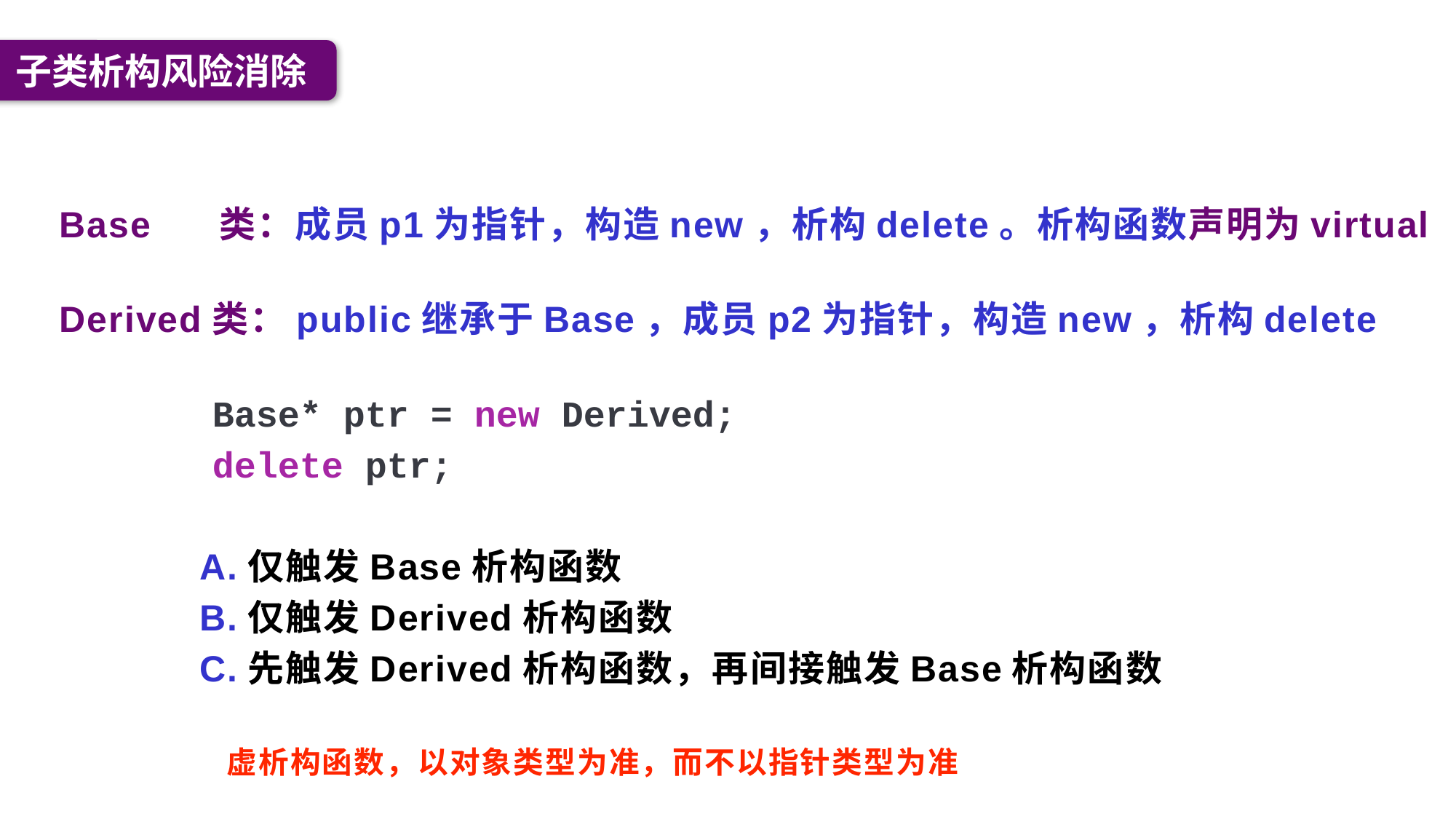

子类析构风险消除
Base     类：成员p1为指针，构造new，析构delete。析构函数声明为virtual
Derived类：public继承于Base，成员p2为指针，构造new，析构delete
       Base* ptr = new Derived;
       delete ptr;

            A.仅触发Base析构函数
            B.仅触发Derived析构函数
            C.先触发Derived析构函数，再间接触发Base析构函数
虚析构函数，以对象类型为准，而不以指针类型为准
23